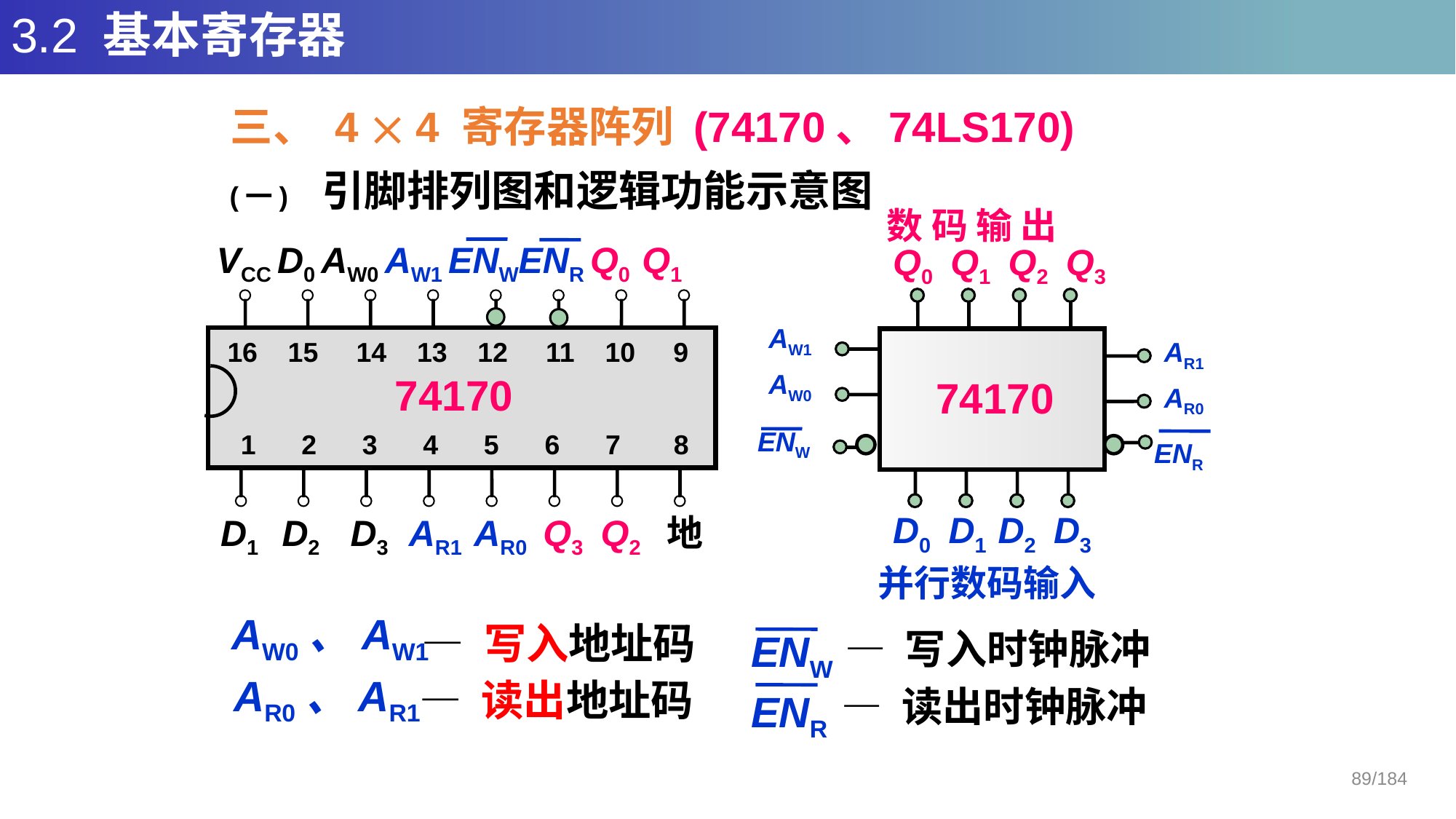

# 3.2 基本寄存器
三、 4 × 4 寄存器阵列 (74170、74LS170)
(一)  引脚排列图和逻辑功能示意图
数 码 输 出
VCC D0 AW0 AW1 ENWENR Q0  Q1

16    15     14    13    12     11    10     9
74170

1      2      3      4      5      6      7       8

D1    D2   D3  AR1  AR0  Q3   Q2   地
Q0   Q1   Q2   Q3

AW1

AR1

AW0
74170
AR0

ENW

ENR

D0   D1  D2   D3
并行数码输入
AW0、AW1
— 写入地址码
— 写入时钟脉冲
ENW

AR0、AR1
— 读出地址码
ENR

— 读出时钟脉冲
89/184